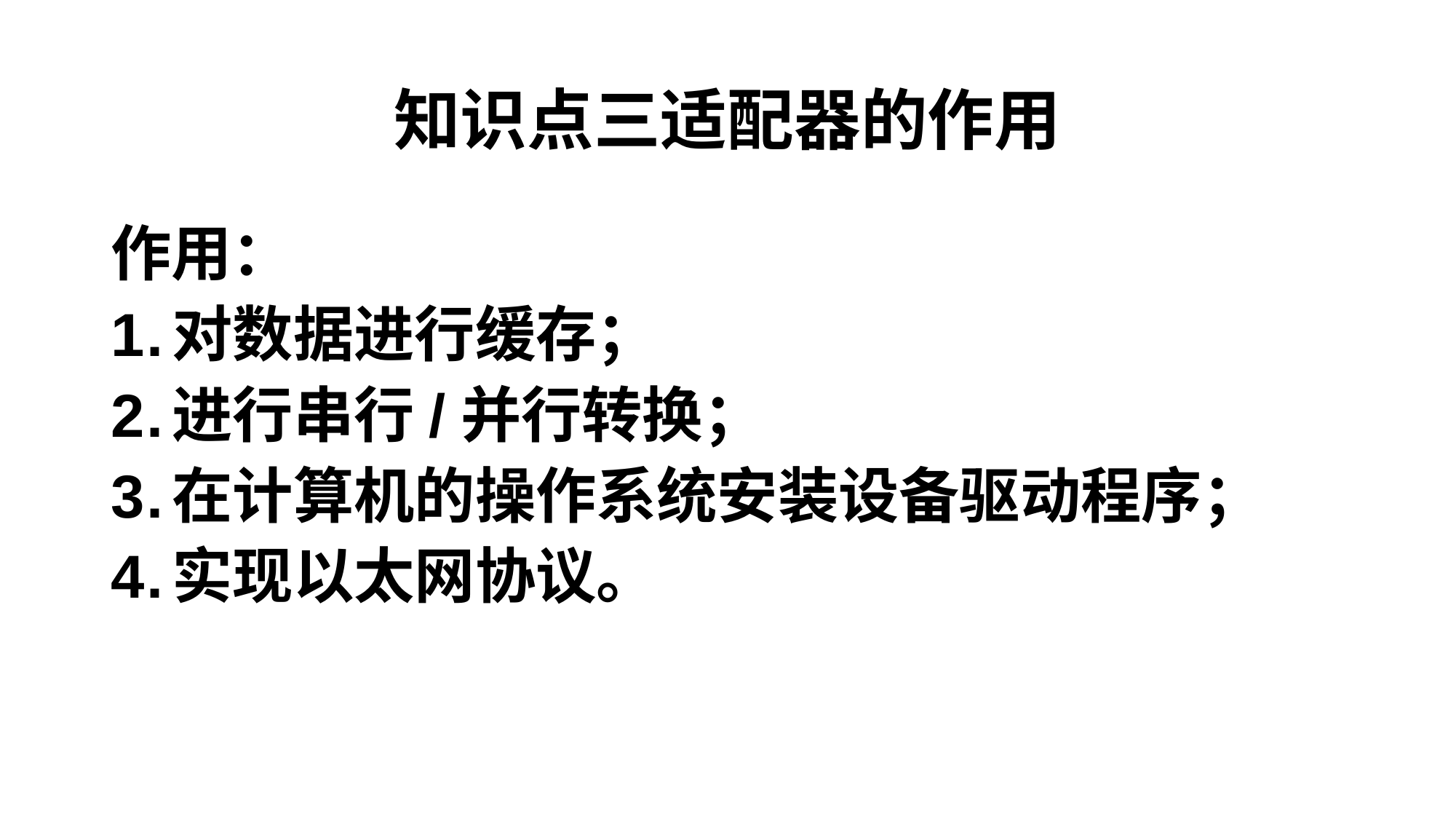

# 知识点三适配器的作用
作用：
对数据进行缓存；
进行串行/并行转换；
在计算机的操作系统安装设备驱动程序；
实现以太网协议。